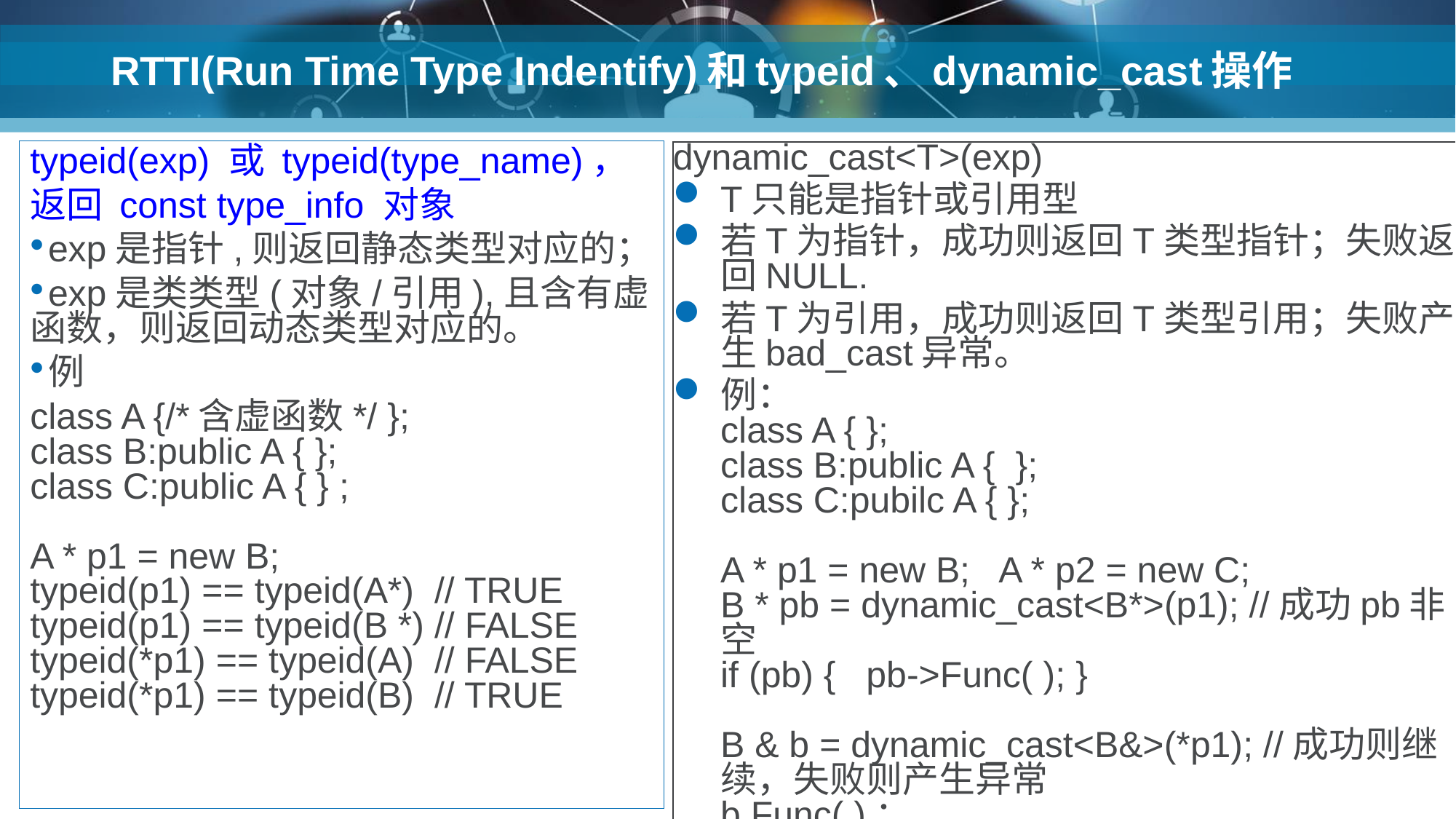

# RTTI(Run Time Type Indentify)和typeid、dynamic_cast操作
typeid(exp) 或 typeid(type_name)，
返回 const type_info 对象
exp是指针,则返回静态类型对应的；
exp是类类型(对象/引用),且含有虚函数，则返回动态类型对应的。
例
class A {/*含虚函数*/ };
class B:public A { };
class C:public A { } ;
A * p1 = new B;
typeid(p1) == typeid(A*)  // TRUE
typeid(p1) == typeid(B *) // FALSE
typeid(*p1) == typeid(A)  // FALSE
typeid(*p1) == typeid(B)  // TRUE
dynamic_cast<T>(exp)
T只能是指针或引用型
若T为指针，成功则返回T类型指针；失败返回NULL.
若T为引用，成功则返回T类型引用；失败产生bad_cast异常。
例：
class A { };
class B:public A {  };
class C:pubilc A { };
A * p1 = new B;   A * p2 = new C;
B * pb = dynamic_cast<B*>(p1); //成功pb非空
if (pb) {   pb->Func( ); }
B & b = dynamic_cast<B&>(*p1); //成功则继续，失败则产生异常
b.Func( )；